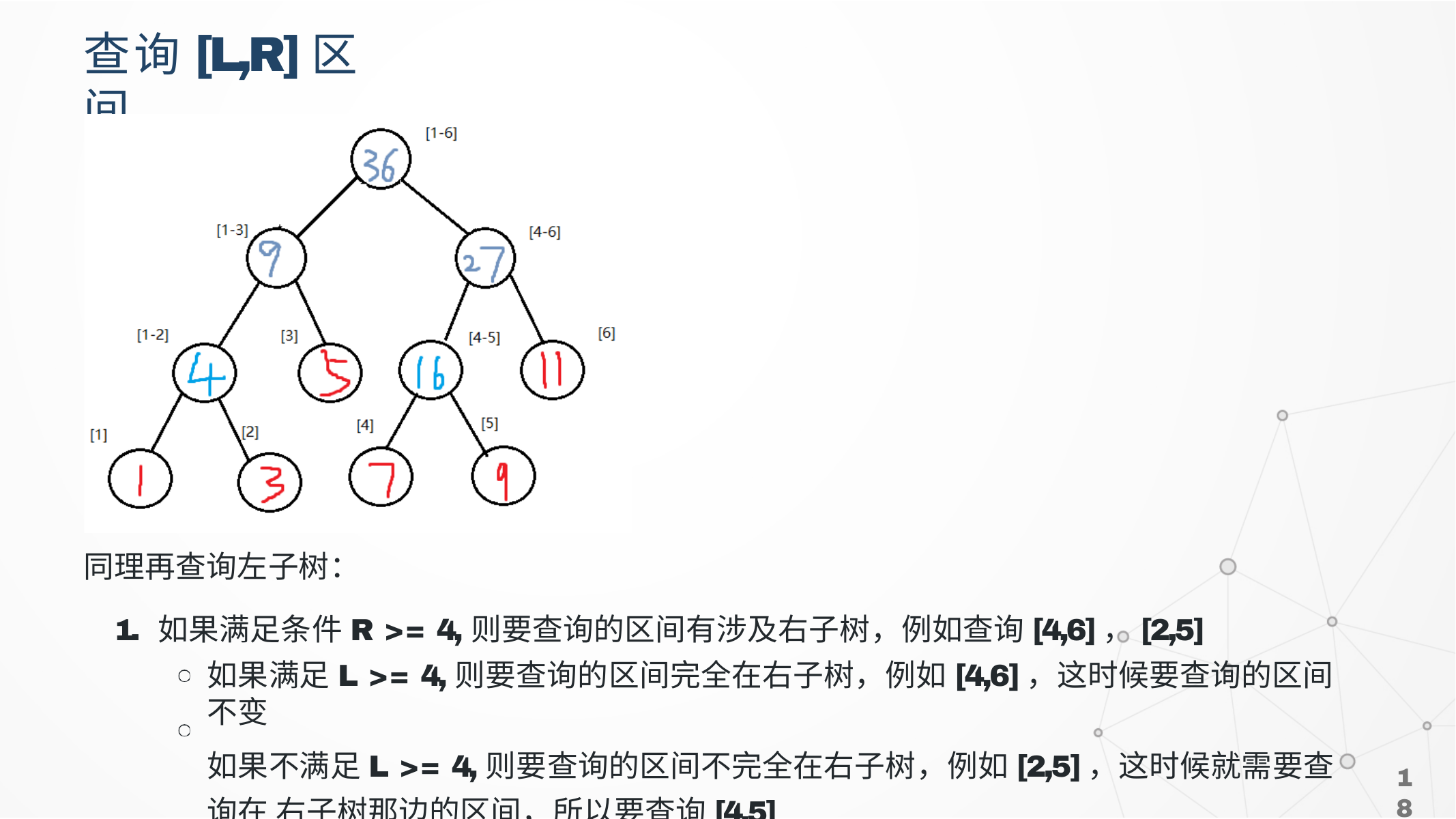

# 查询[L,R]区间

同理再查询左子树：
1. 如果满足条件R >= 4,则要查询的区间有涉及右子树，例如查询[4,6]，[2,5]
如果满足L >= 4,则要查询的区间完全在右子树，例如[4,6]，这时候要查询的区间不变
如果不满足L >= 4,则要查询的区间不完全在右子树，例如[2,5]，这时候就需要查询在 右子树那边的区间，所以要查询[4,5]

18